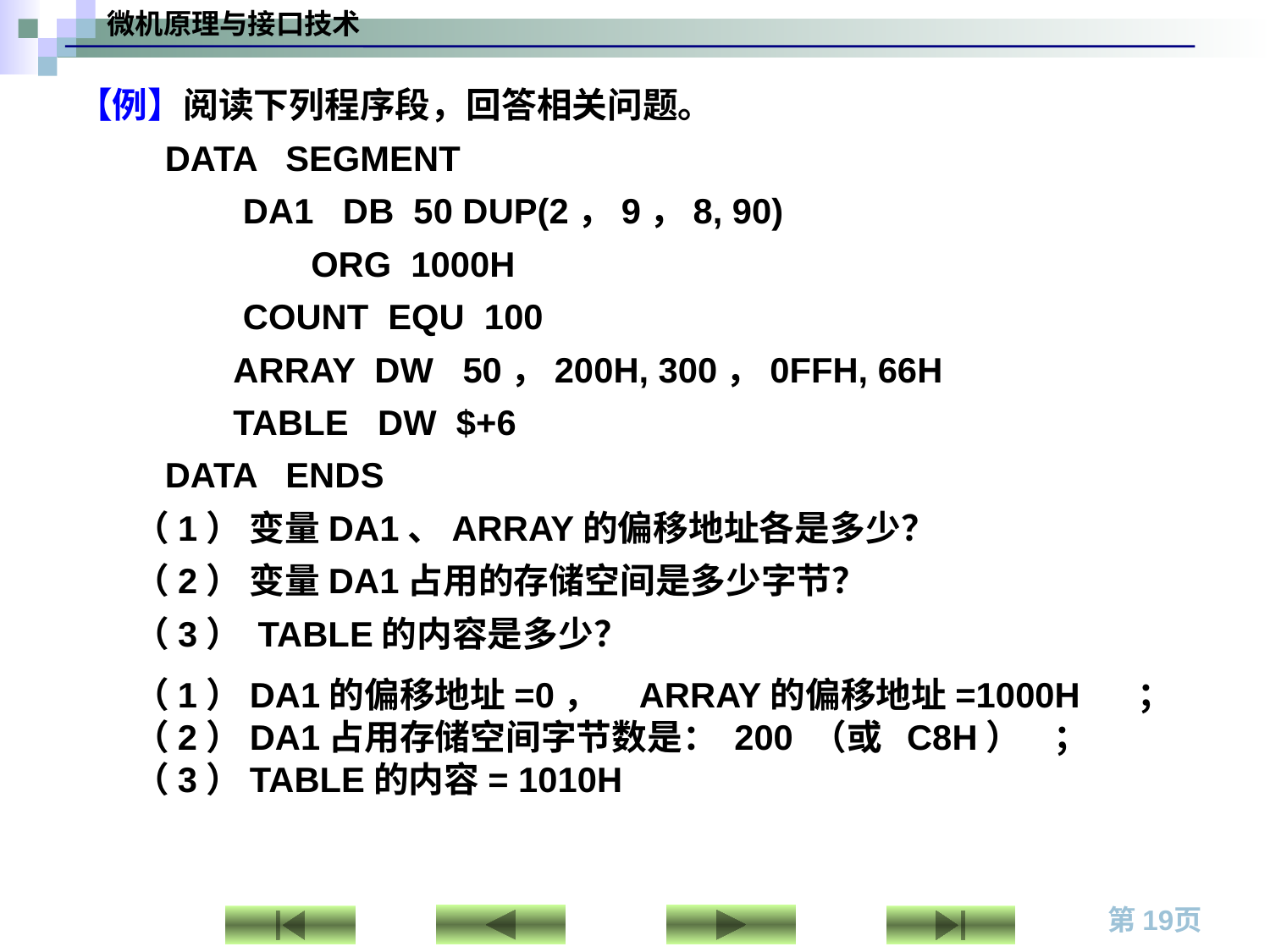

【例】阅读下列程序段，回答相关问题。
         DATA   SEGMENT
                 DA1   DB  50 DUP(2，9，8, 90)
                        ORG  1000H
                 COUNT  EQU  100
                ARRAY  DW   50，200H, 300，0FFH, 66H
                TABLE   DW  $+6
         DATA   ENDS
      （1） 变量DA1、ARRAY的偏移地址各是多少？
      （2） 变量DA1占用的存储空间是多少字节？
      （3） TABLE的内容是多少？
 （1）DA1的偏移地址=0，    ARRAY的偏移地址=1000H     ；
 （2）DA1占用存储空间字节数是： 200 （或  C8H）    ；
 （3）TABLE的内容= 1010H